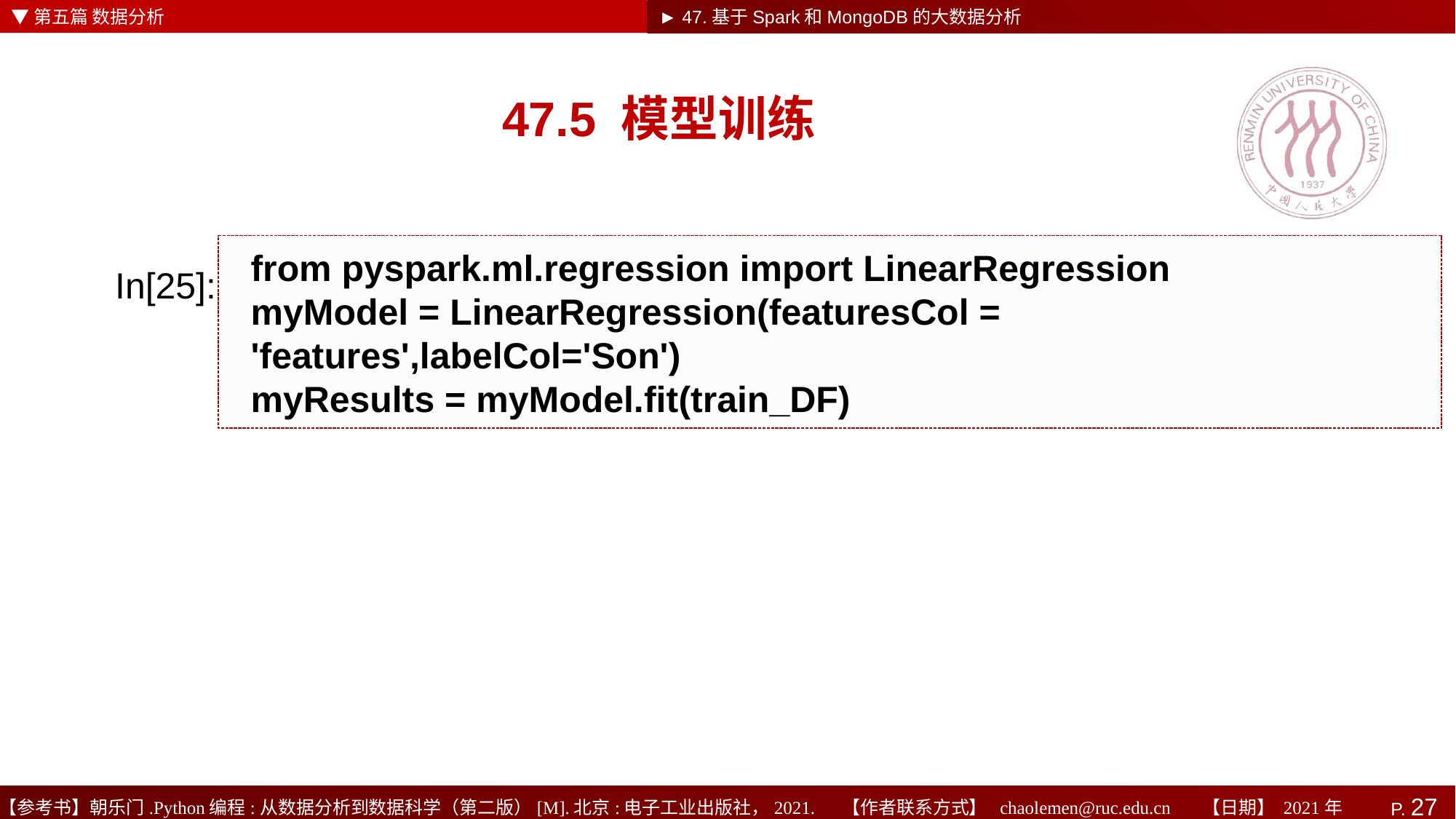

▼第五篇 数据分析
工
►
► 47.基于Spark和MongoDB的大数据分析
# 47.5 模型训练
from pyspark.ml.regression import LinearRegression
myModel = LinearRegression(featuresCol = 'features',labelCol='Son')
myResults = myModel.fit(train_DF)
In[25]: